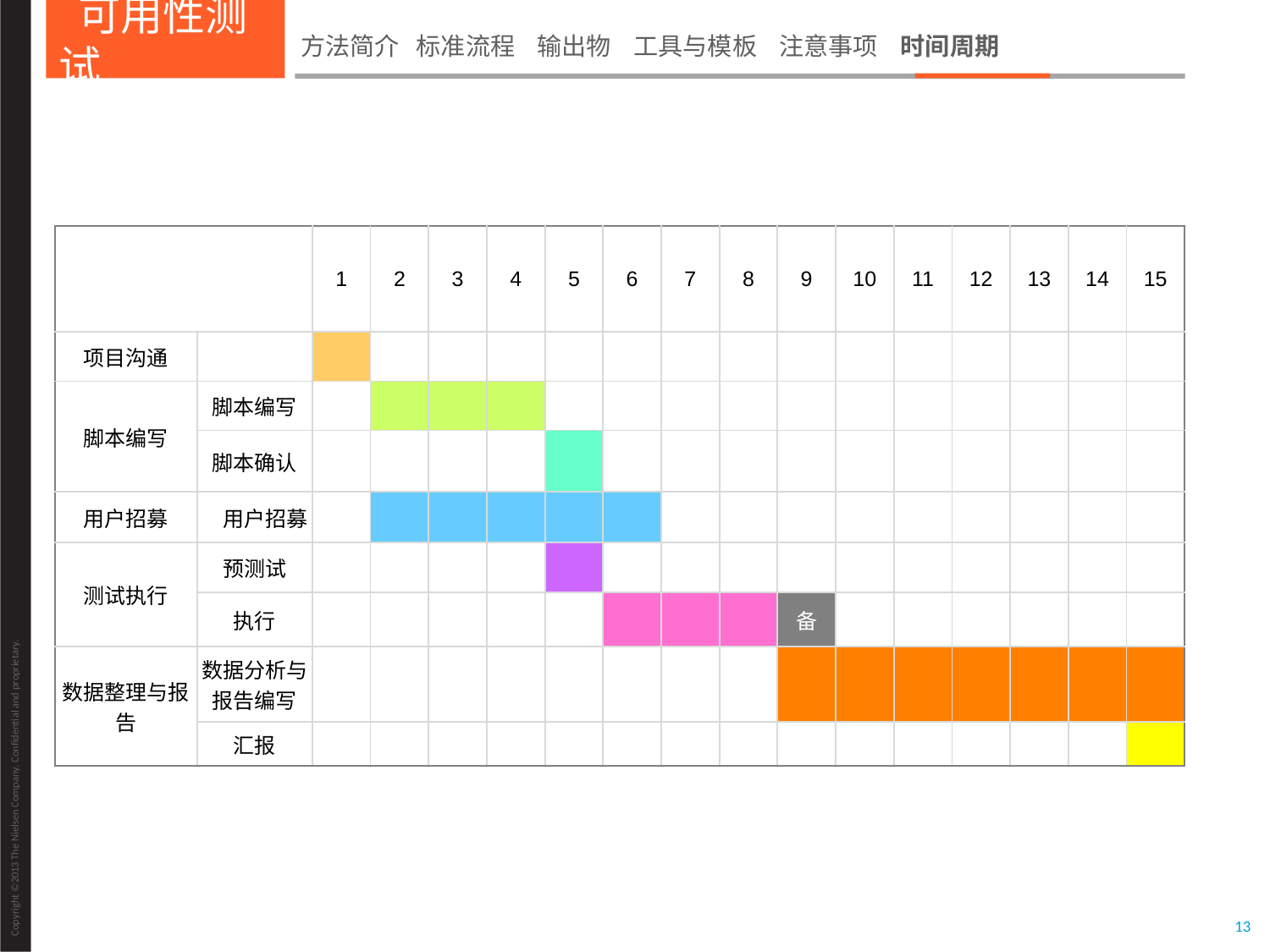

可用性测试
方法简介   标准流程    输出物    工具与模板    注意事项    时间周期

|  |  | 1 | 2 | 3 | 4 | 5 | 6 | 7 | 8 | 9 | 10 | 11 | 12 | 13 | 14 | 15 |
| --- | --- | --- | --- | --- | --- | --- | --- | --- | --- | --- | --- | --- | --- | --- | --- | --- |
| 项目沟通 |  |  |  |  |  |  |  |  |  |  |  |  |  |  |  |  |
| 脚本编写 | 脚本编写 |  |  |  |  |  |  |  |  |  |  |  |  |  |  |  |
|  | 脚本确认 |  |  |  |  |  |  |  |  |  |  |  |  |  |  |  |
| 用户招募 | 用户招募 |  |  |  |  |  |  |  |  |  |  |  |  |  |  |  |
| 测试执行 | 预测试 |  |  |  |  |  |  |  |  |  |  |  |  |  |  |  |
|  | 执行 |  |  |  |  |  |  |  |  | 备 |  |  |  |  |  |  |
| 数据整理与报告 | 数据分析与报告编写 |  |  |  |  |  |  |  |  |  |  |  |  |  |  |  |
|  | 汇报 |  |  |  |  |  |  |  |  |  |  |  |  |  |  |  |